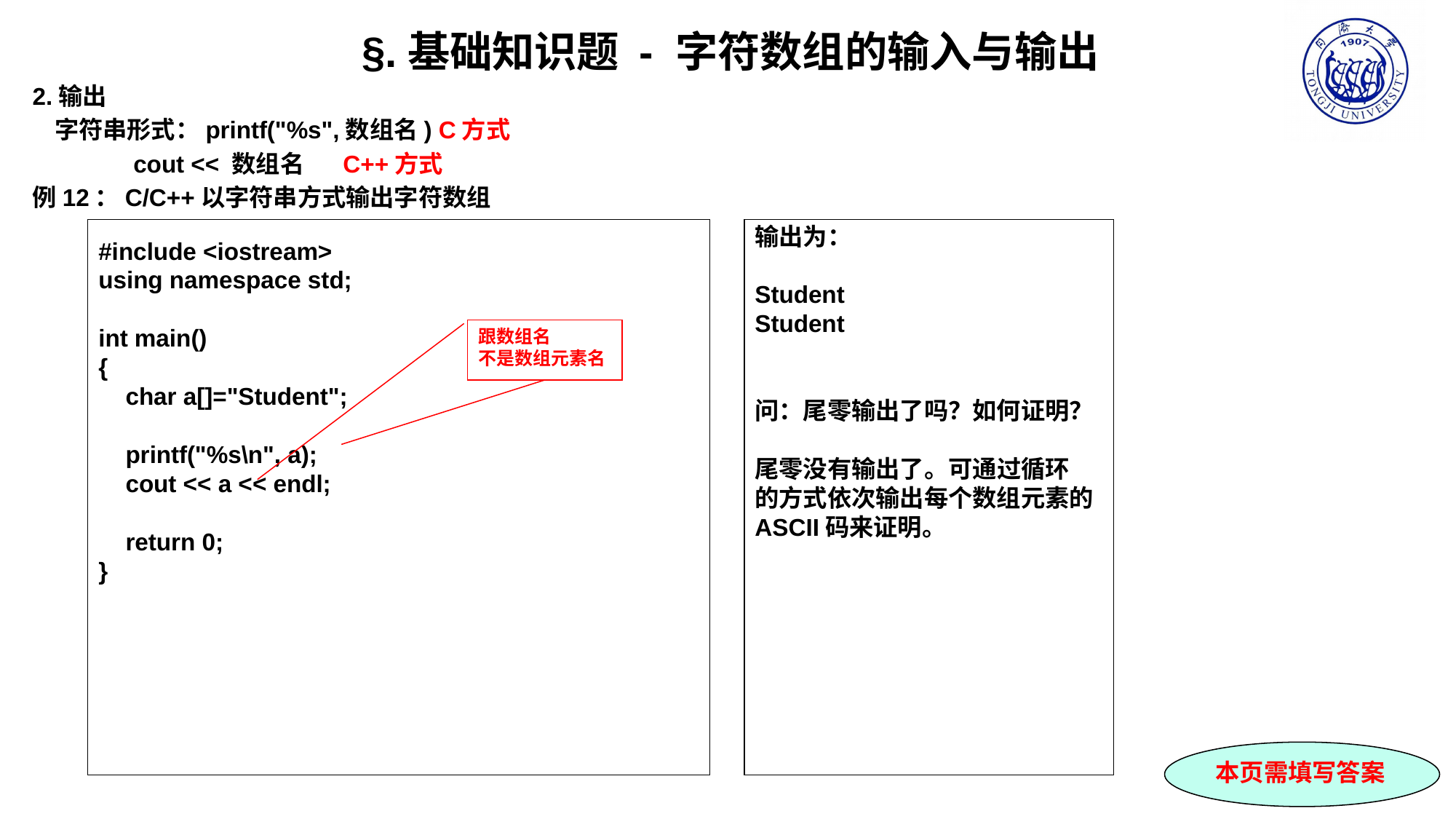

§.基础知识题 - 字符数组的输入与输出
2.输出
   字符串形式：printf("%s",数组名) C方式
               cout << 数组名      C++方式
例12：C/C++以字符串方式输出字符数组

#include <iostream>
using namespace std;

int main()
{
    char a[]="Student";

    printf("%s\n", a);
    cout << a << endl;

    return 0;
}

输出为：

Student
Student

问：尾零输出了吗？如何证明？

尾零没有输出了。可通过循环
的方式依次输出每个数组元素的
ASCII码来证明。

跟数组名
不是数组元素名
本页需填写答案